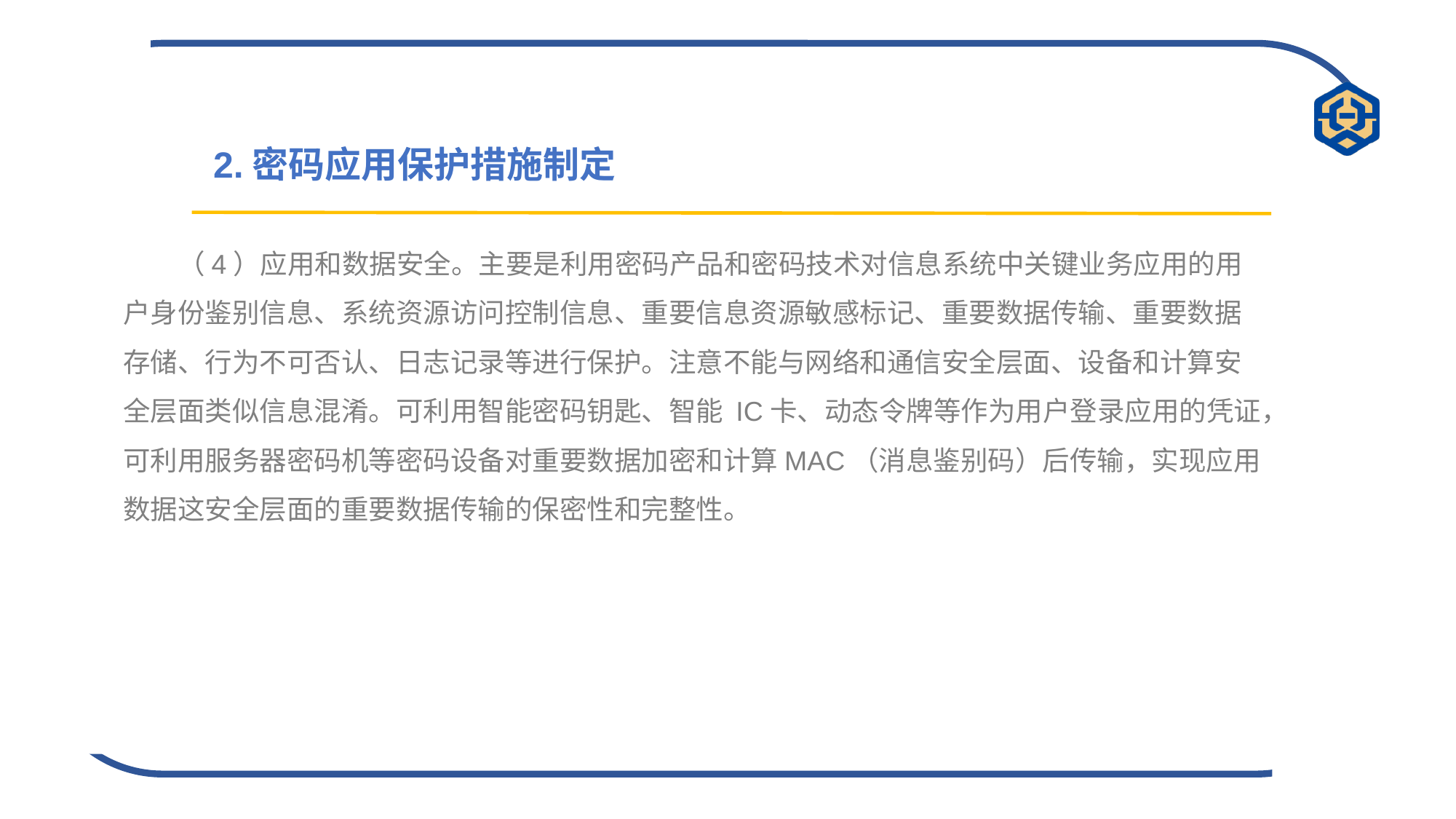

2.密码应用保护措施制定
（4）应用和数据安全。主要是利用密码产品和密码技术对信息系统中关键业务应用的用户身份鉴别信息、系统资源访问控制信息、重要信息资源敏感标记、重要数据传输、重要数据存储、行为不可否认、日志记录等进行保护。注意不能与网络和通信安全层面、设备和计算安全层面类似信息混淆。可利用智能密码钥匙、智能 IC卡、动态令牌等作为用户登录应用的凭证，可利用服务器密码机等密码设备对重要数据加密和计算MAC（消息鉴别码）后传输，实现应用数据这安全层面的重要数据传输的保密性和完整性。